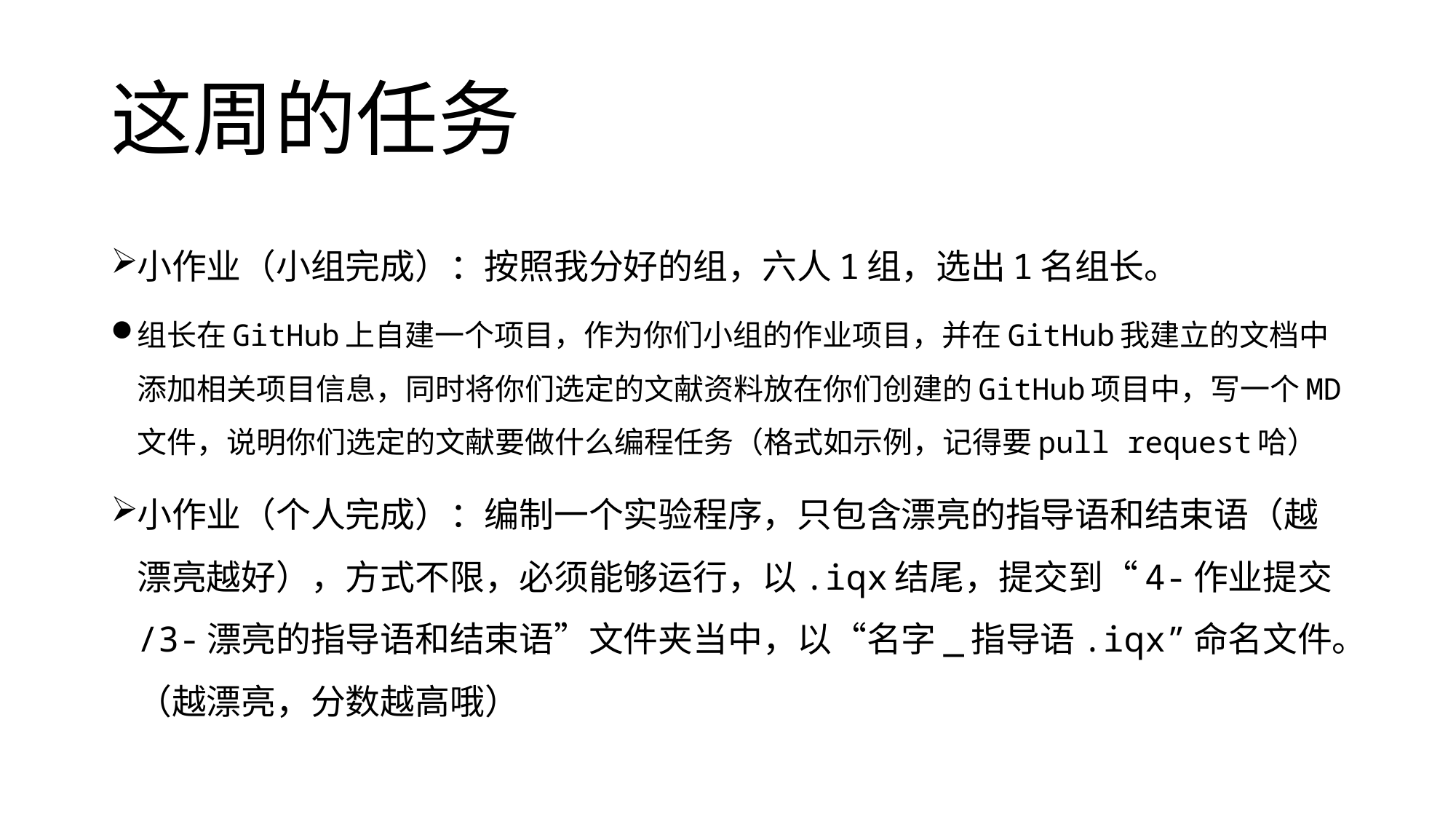

# 这周的任务
小作业（小组完成）：按照我分好的组，六人1组，选出1名组长。
组长在GitHub上自建一个项目，作为你们小组的作业项目，并在GitHub我建立的文档中添加相关项目信息，同时将你们选定的文献资料放在你们创建的GitHub项目中，写一个MD文件，说明你们选定的文献要做什么编程任务（格式如示例，记得要pull request哈）
小作业（个人完成）：编制一个实验程序，只包含漂亮的指导语和结束语（越漂亮越好），方式不限，必须能够运行，以.iqx结尾，提交到“4-作业提交/3-漂亮的指导语和结束语”文件夹当中，以“名字_指导语.iqx”命名文件。（越漂亮，分数越高哦）